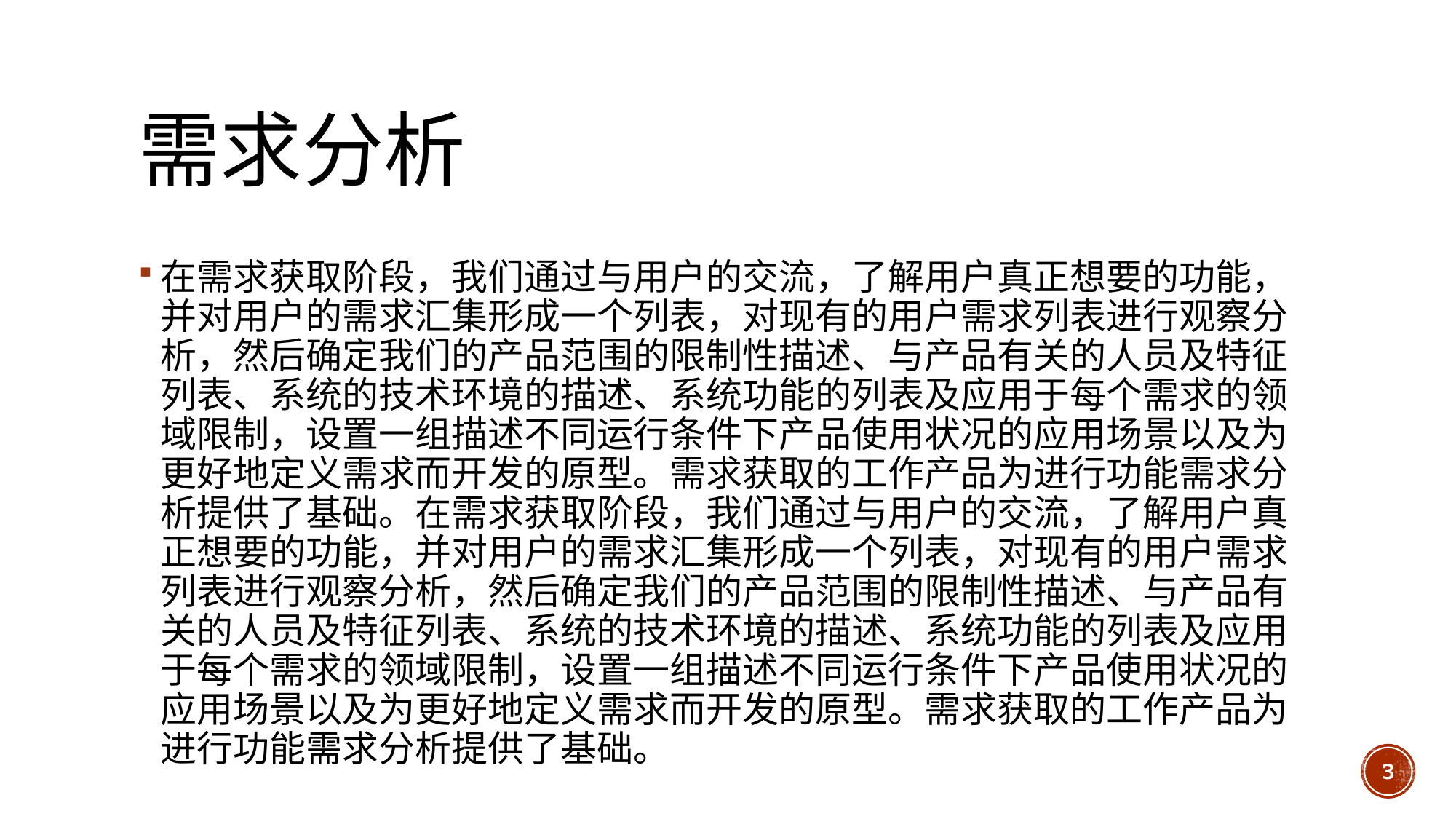

# 需求分析
在需求获取阶段，我们通过与用户的交流，了解用户真正想要的功能，并对用户的需求汇集形成一个列表，对现有的用户需求列表进行观察分析，然后确定我们的产品范围的限制性描述、与产品有关的人员及特征列表、系统的技术环境的描述、系统功能的列表及应用于每个需求的领域限制，设置一组描述不同运行条件下产品使用状况的应用场景以及为更好地定义需求而开发的原型。需求获取的工作产品为进行功能需求分析提供了基础。在需求获取阶段，我们通过与用户的交流，了解用户真正想要的功能，并对用户的需求汇集形成一个列表，对现有的用户需求列表进行观察分析，然后确定我们的产品范围的限制性描述、与产品有关的人员及特征列表、系统的技术环境的描述、系统功能的列表及应用于每个需求的领域限制，设置一组描述不同运行条件下产品使用状况的应用场景以及为更好地定义需求而开发的原型。需求获取的工作产品为进行功能需求分析提供了基础。
3